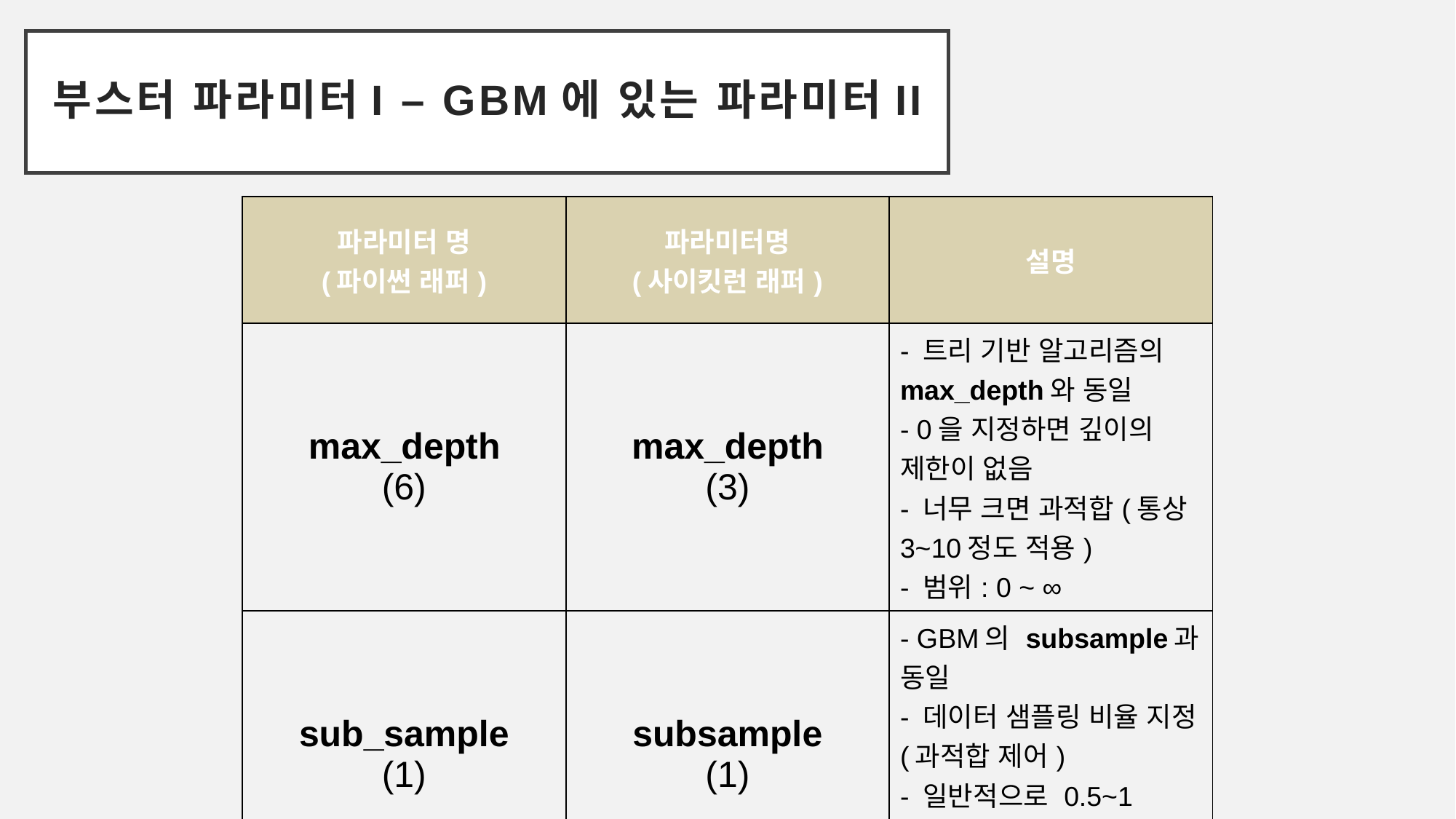

# 부스터 파라미터I – GBM에 있는 파라미터II
| 파라미터 명 (파이썬 래퍼) | 파라미터명 (사이킷런 래퍼) | 설명 |
| --- | --- | --- |
| max\_depth (6) | max\_depth (3) | - 트리 기반 알고리즘의 max\_depth와 동일 - 0을 지정하면 깊이의 제한이 없음 - 너무 크면 과적합(통상 3~10정도 적용) - 범위: 0 ~ ∞ |
| sub\_sample (1) | subsample (1) | - GBM의 subsample과 동일 - 데이터 샘플링 비율 지정(과적합 제어) - 일반적으로 0.5~1 사이의 값을 사용 - 범위: 0 ~ 1 |